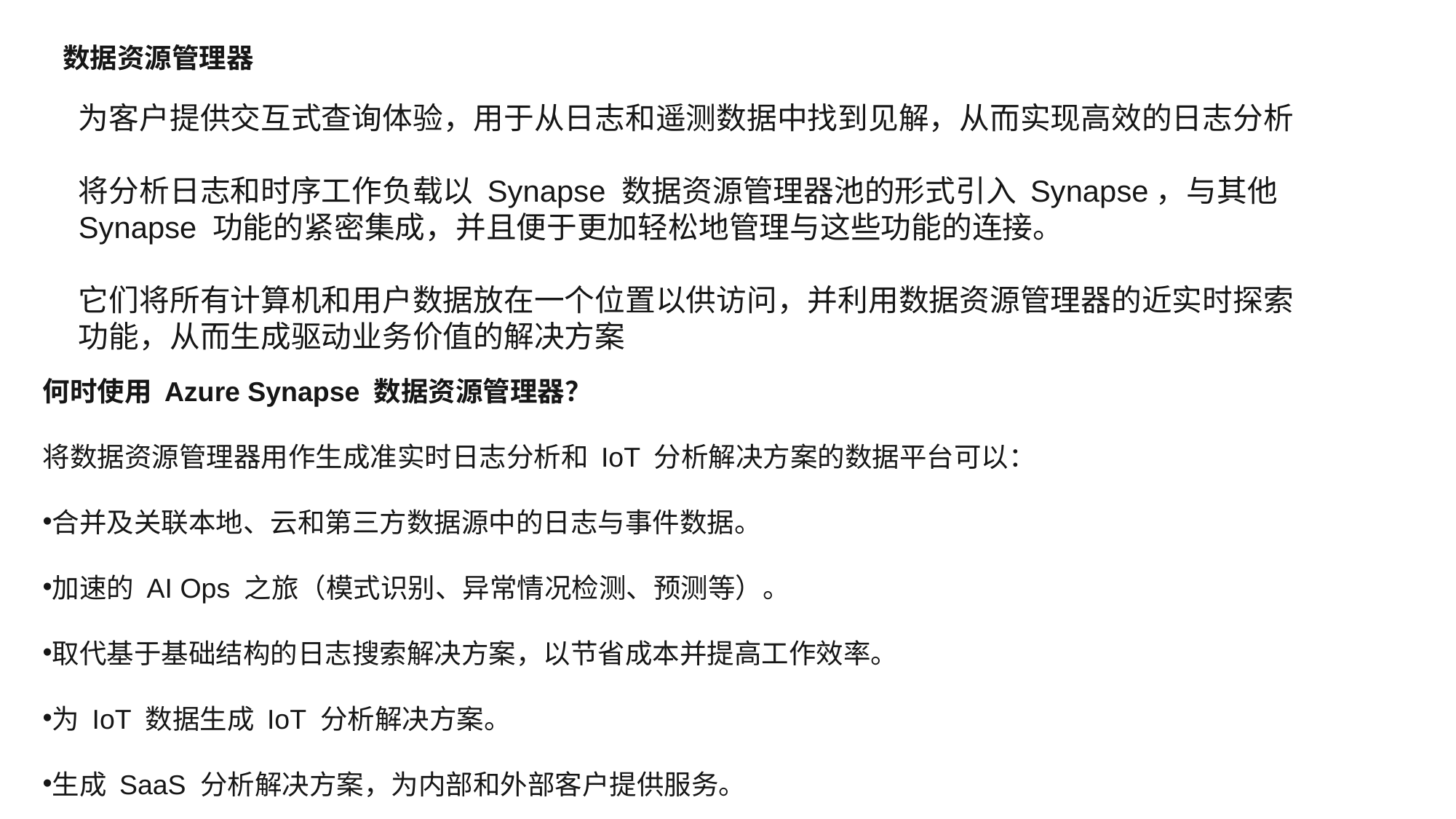

数据资源管理器
为客户提供交互式查询体验，用于从日志和遥测数据中找到见解，从而实现高效的日志分析

将分析日志和时序工作负载以 Synapse 数据资源管理器池的形式引入 Synapse，与其他 Synapse 功能的紧密集成，并且便于更加轻松地管理与这些功能的连接。

它们将所有计算机和用户数据放在一个位置以供访问，并利用数据资源管理器的近实时探索功能，从而生成驱动业务价值的解决方案

何时使用 Azure Synapse 数据资源管理器？

将数据资源管理器用作生成准实时日志分析和 IoT 分析解决方案的数据平台可以：

合并及关联本地、云和第三方数据源中的日志与事件数据。

加速的 AI Ops 之旅（模式识别、异常情况检测、预测等）。

取代基于基础结构的日志搜索解决方案，以节省成本并提高工作效率。

为 IoT 数据生成 IoT 分析解决方案。

生成 SaaS 分析解决方案，为内部和外部客户提供服务。